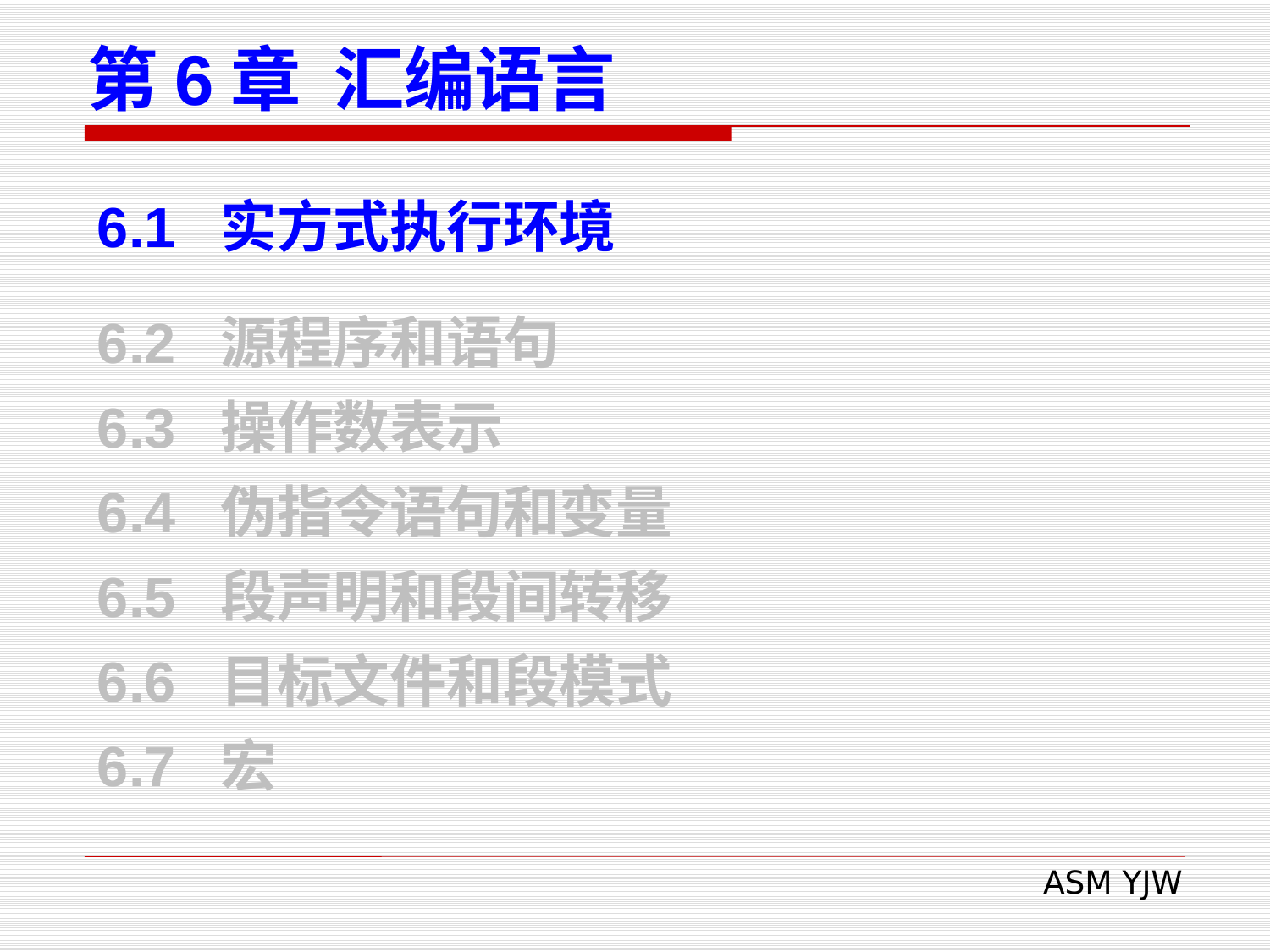

# 第6章  汇编语言
6.1  实方式执行环境
6.2  源程序和语句
6.3  操作数表示
6.4  伪指令语句和变量
6.5  段声明和段间转移
6.6  目标文件和段模式
6.7  宏